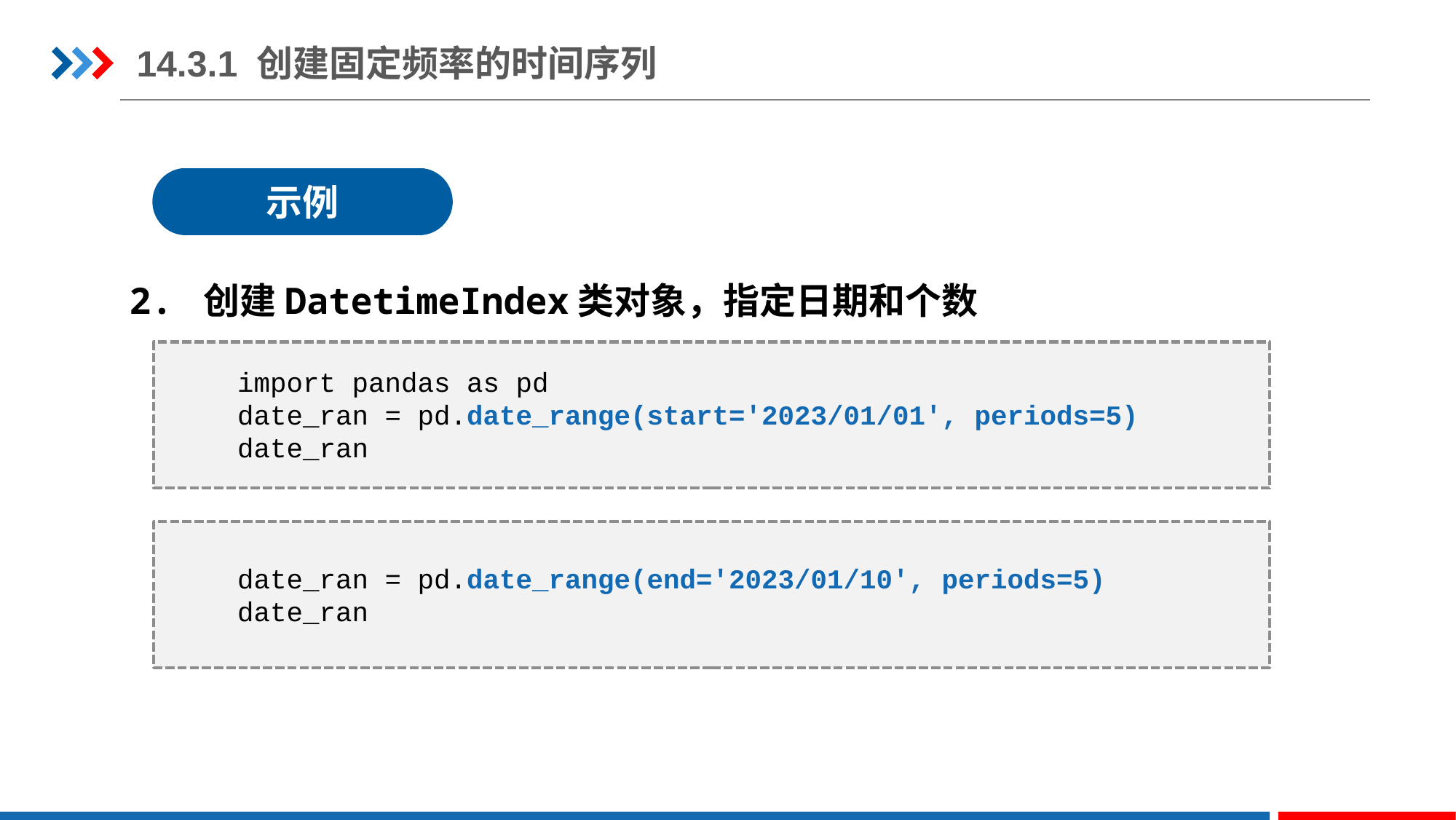

14.3.1 创建固定频率的时间序列
示例
2. 创建DatetimeIndex类对象，指定日期和个数

import pandas as pd
date_ran = pd.date_range(start='2023/01/01', periods=5)
date_ran

date_ran = pd.date_range(end='2023/01/10', periods=5)
date_ran